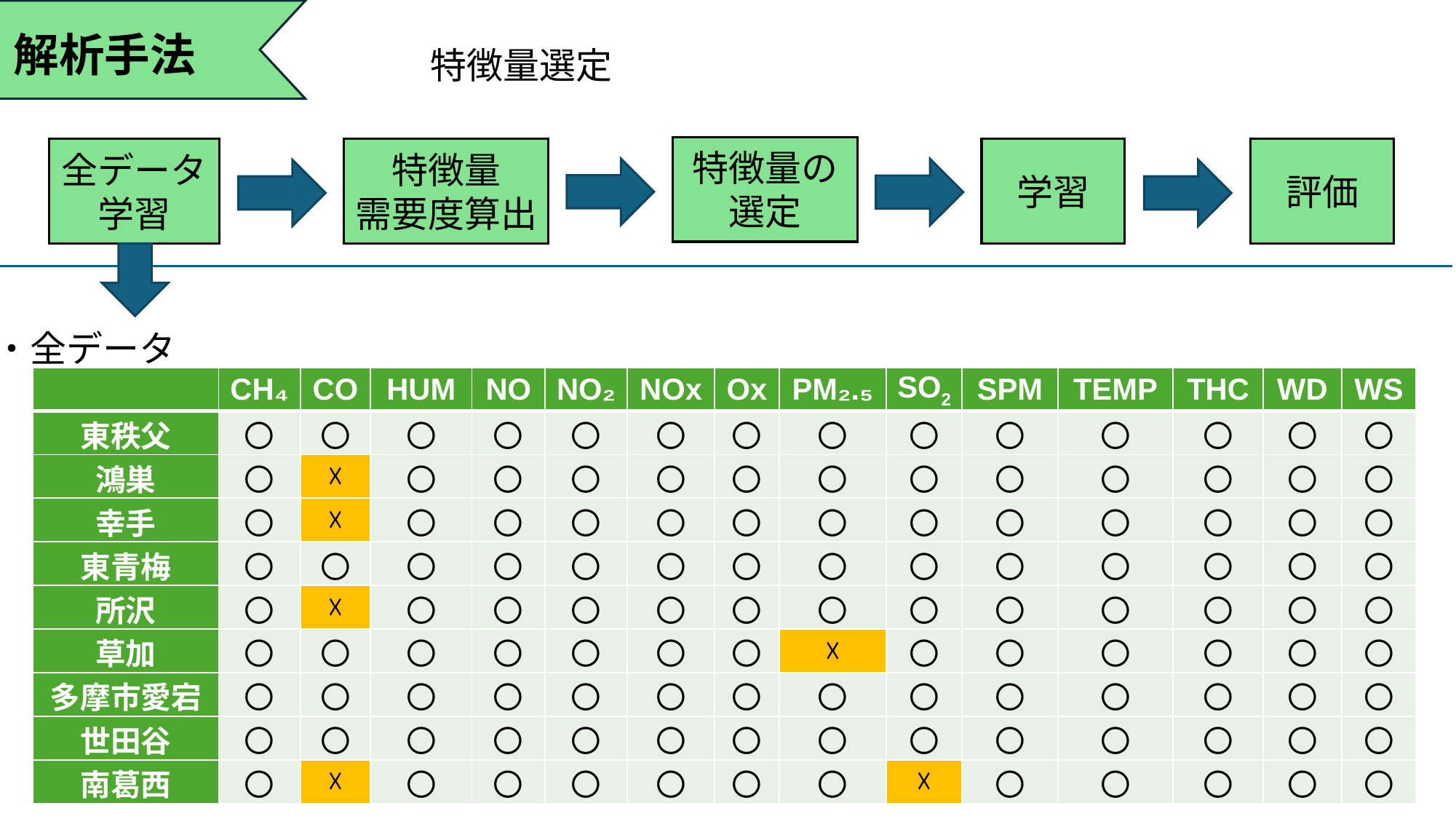

特徴量選定
解析手法
特徴量の選定
評価
学習
全データ学習
特徴量
需要度算出

・全データ
|  | CH₄ | CO | HUM | NO | NO₂ | NOx | Ox | PM₂.₅ | SO2 | SPM | TEMP | THC | WD | WS |
| --- | --- | --- | --- | --- | --- | --- | --- | --- | --- | --- | --- | --- | --- | --- |
| 東秩父 | 〇 | 〇 | 〇 | 〇 | 〇 | 〇 | 〇 | 〇 | 〇 | 〇 | 〇 | 〇 | 〇 | 〇 |
| 鴻巣 | 〇 | ☓ | 〇 | 〇 | 〇 | 〇 | 〇 | 〇 | 〇 | 〇 | 〇 | 〇 | 〇 | 〇 |
| 幸手 | 〇 | ☓ | 〇 | 〇 | 〇 | 〇 | 〇 | 〇 | 〇 | 〇 | 〇 | 〇 | 〇 | 〇 |
| 東青梅 | 〇 | 〇 | 〇 | 〇 | 〇 | 〇 | 〇 | 〇 | 〇 | 〇 | 〇 | 〇 | 〇 | 〇 |
| 所沢 | 〇 | ☓ | 〇 | 〇 | 〇 | 〇 | 〇 | 〇 | 〇 | 〇 | 〇 | 〇 | 〇 | 〇 |
| 草加 | 〇 | 〇 | 〇 | 〇 | 〇 | 〇 | 〇 | ☓ | 〇 | 〇 | 〇 | 〇 | 〇 | 〇 |
| 多摩市愛宕 | 〇 | 〇 | 〇 | 〇 | 〇 | 〇 | 〇 | 〇 | 〇 | 〇 | 〇 | 〇 | 〇 | 〇 |
| 世田谷 | 〇 | 〇 | 〇 | 〇 | 〇 | 〇 | 〇 | 〇 | 〇 | 〇 | 〇 | 〇 | 〇 | 〇 |
| 南葛西 | 〇 | ☓ | 〇 | 〇 | 〇 | 〇 | 〇 | 〇 | ☓ | 〇 | 〇 | 〇 | 〇 | 〇 |